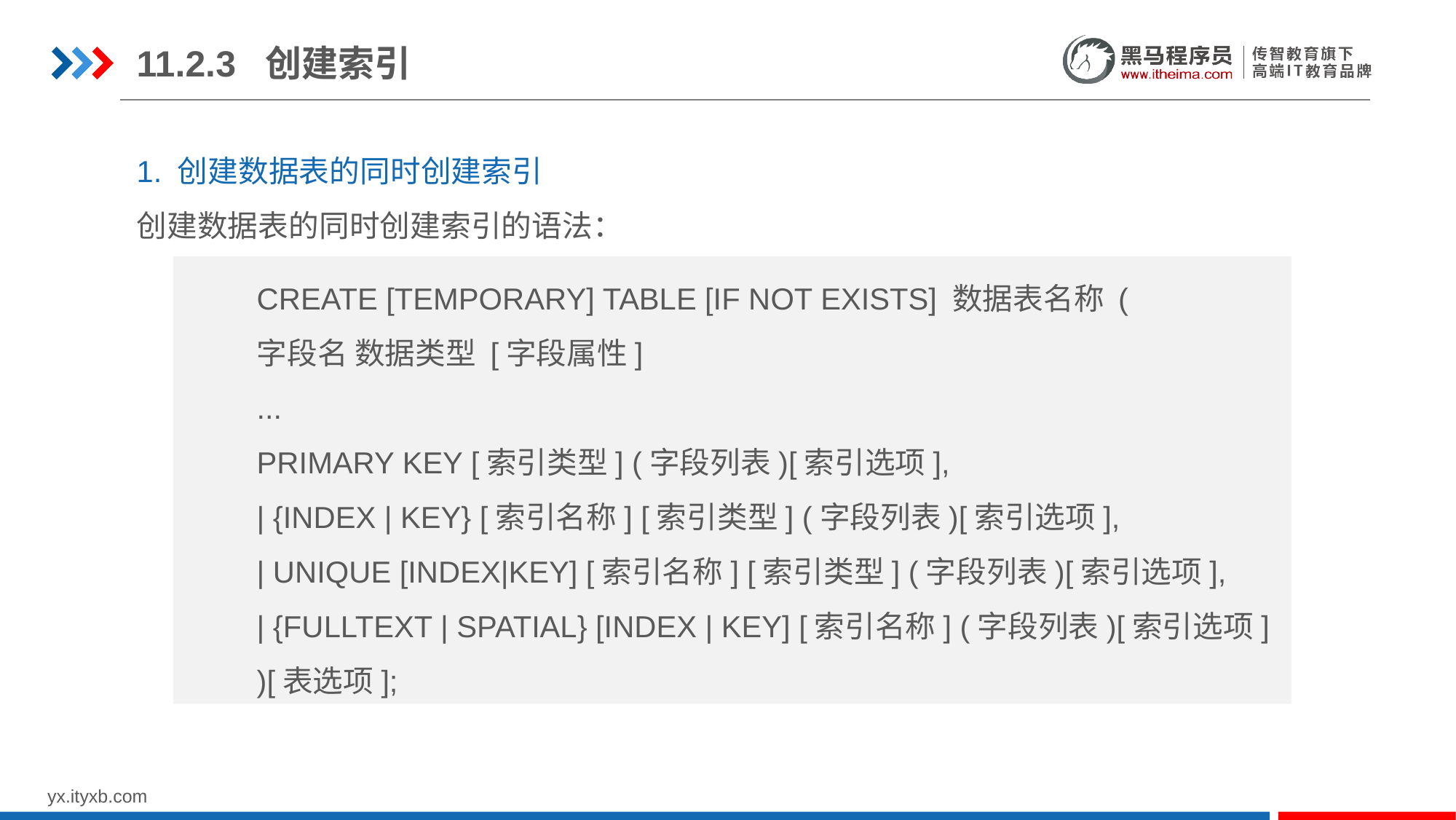

11.2.3  创建索引
1. 创建数据表的同时创建索引
创建数据表的同时创建索引的语法：
CREATE [TEMPORARY] TABLE [IF NOT EXISTS] 数据表名称 (
字段名 数据类型 [字段属性]
...
PRIMARY KEY [索引类型] (字段列表)[索引选项],
| {INDEX | KEY} [索引名称] [索引类型] (字段列表)[索引选项],
| UNIQUE [INDEX|KEY] [索引名称] [索引类型] (字段列表)[索引选项],
| {FULLTEXT | SPATIAL} [INDEX | KEY] [索引名称] (字段列表)[索引选项]
)[表选项];